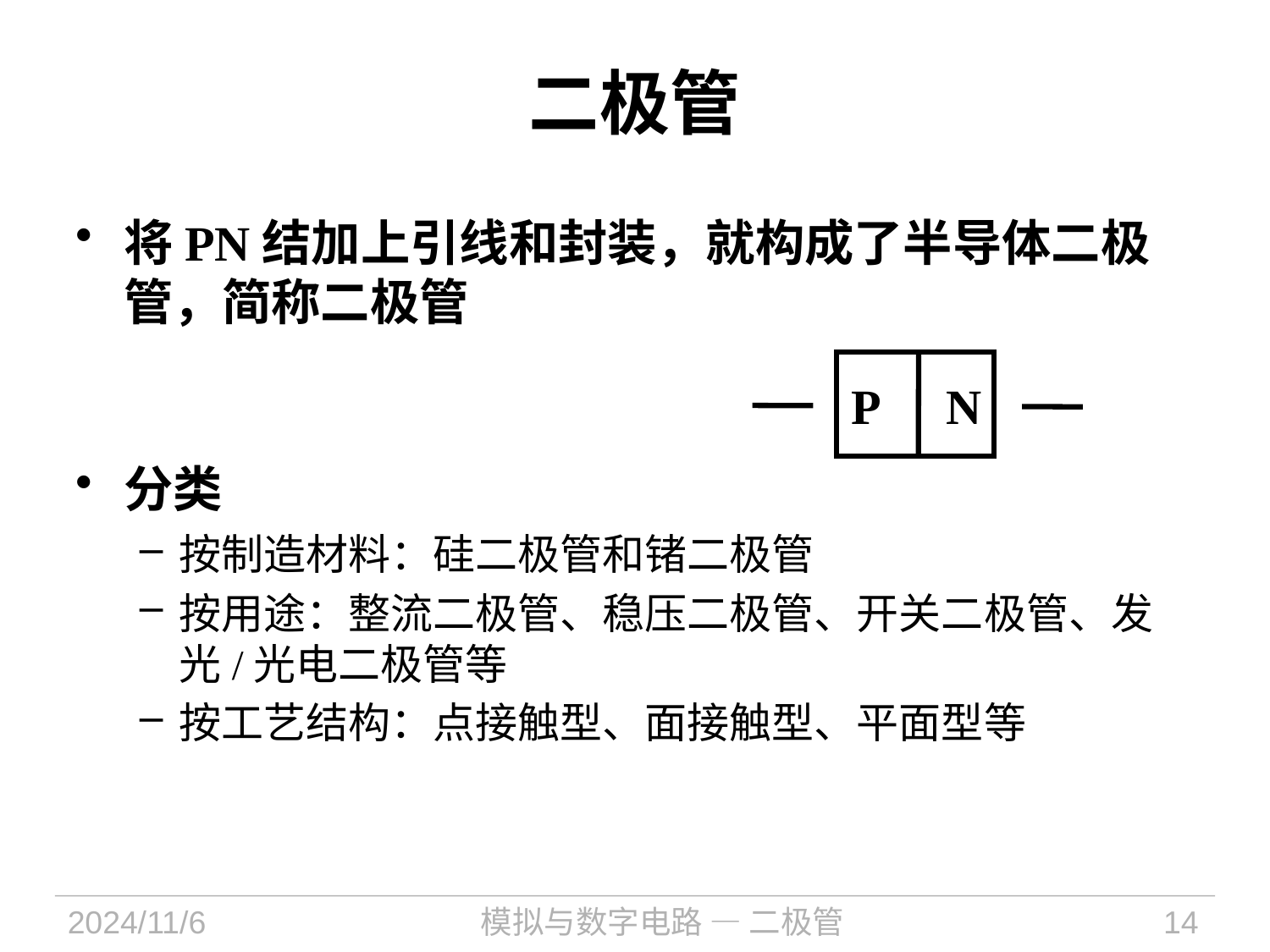

# 二极管
将PN结加上引线和封装，就构成了半导体二极管，简称二极管

分类
按制造材料：硅二极管和锗二极管
按用途：整流二极管、稳压二极管、开关二极管、发光/光电二极管等
按工艺结构：点接触型、面接触型、平面型等

P
N

2024/11/6
模拟与数字电路 — 二极管
14